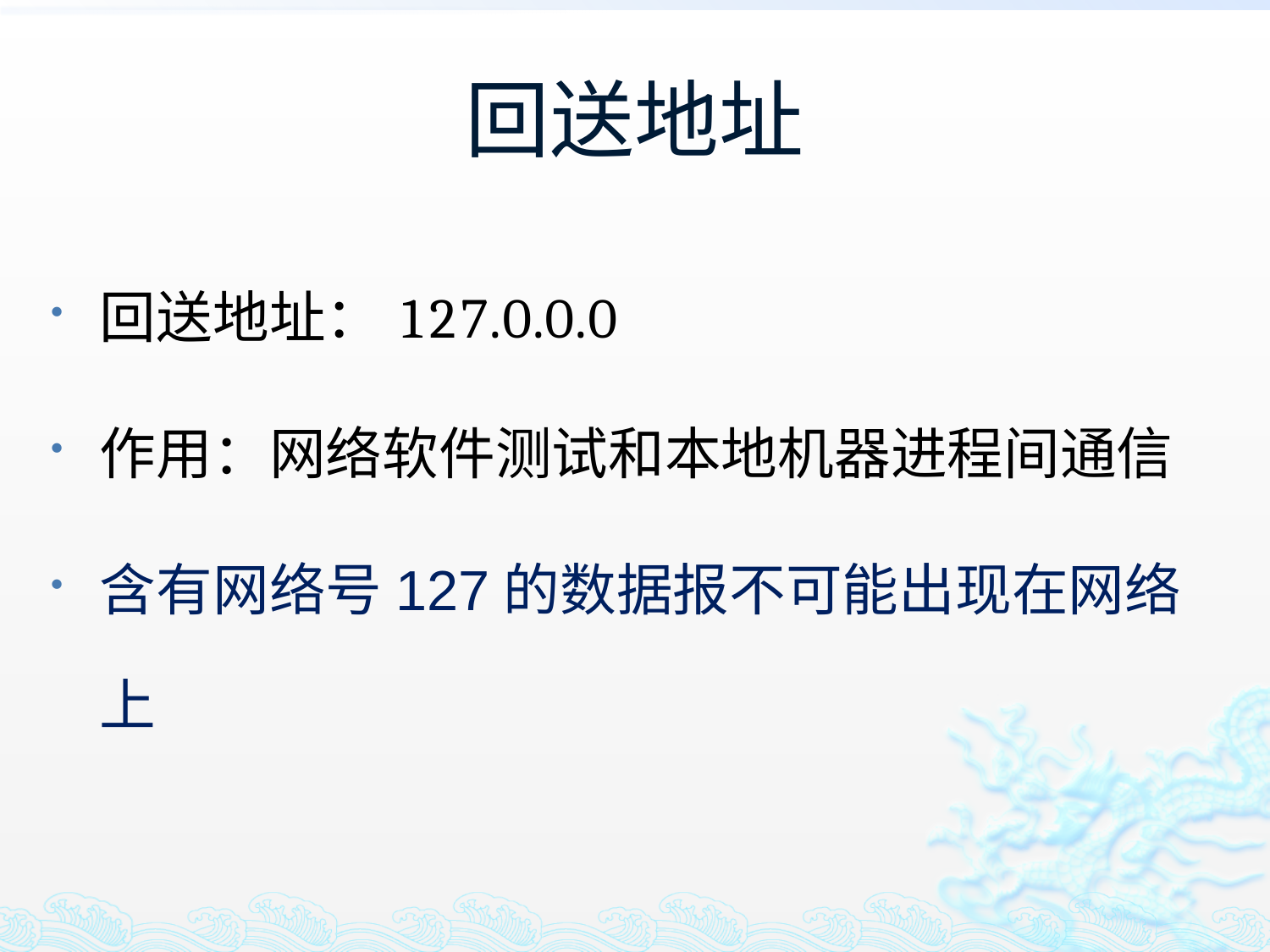

# 回送地址
回送地址：127.0.0.0
作用：网络软件测试和本地机器进程间通信
含有网络号127的数据报不可能出现在网络上